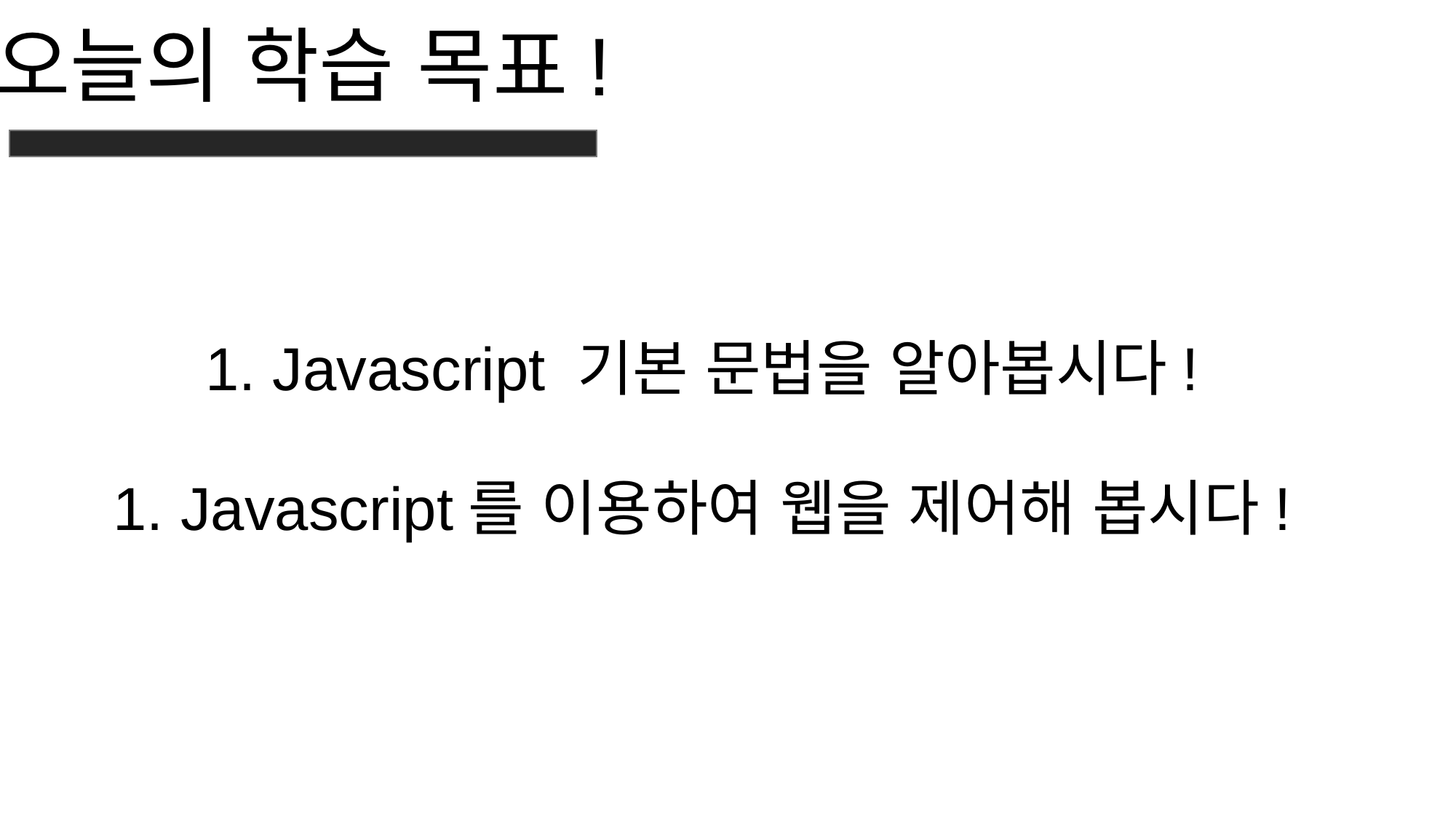

오늘의 학습 목표!

1. Javascript 기본 문법을 알아봅시다!
1. Javascript를 이용하여 웹을 제어해 봅시다!